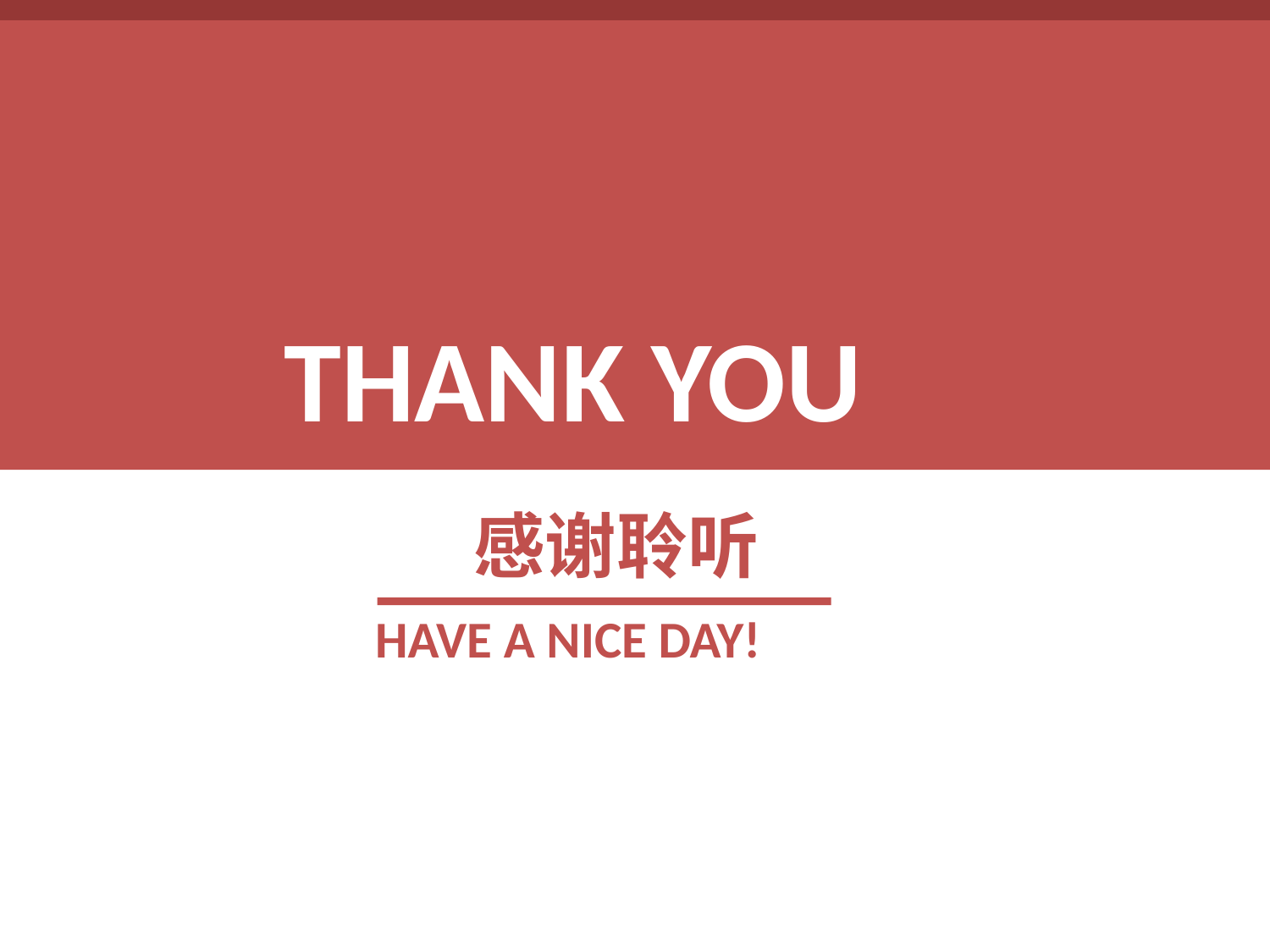

THANK YOU
感谢聆听

HAVE A NICE DAY!